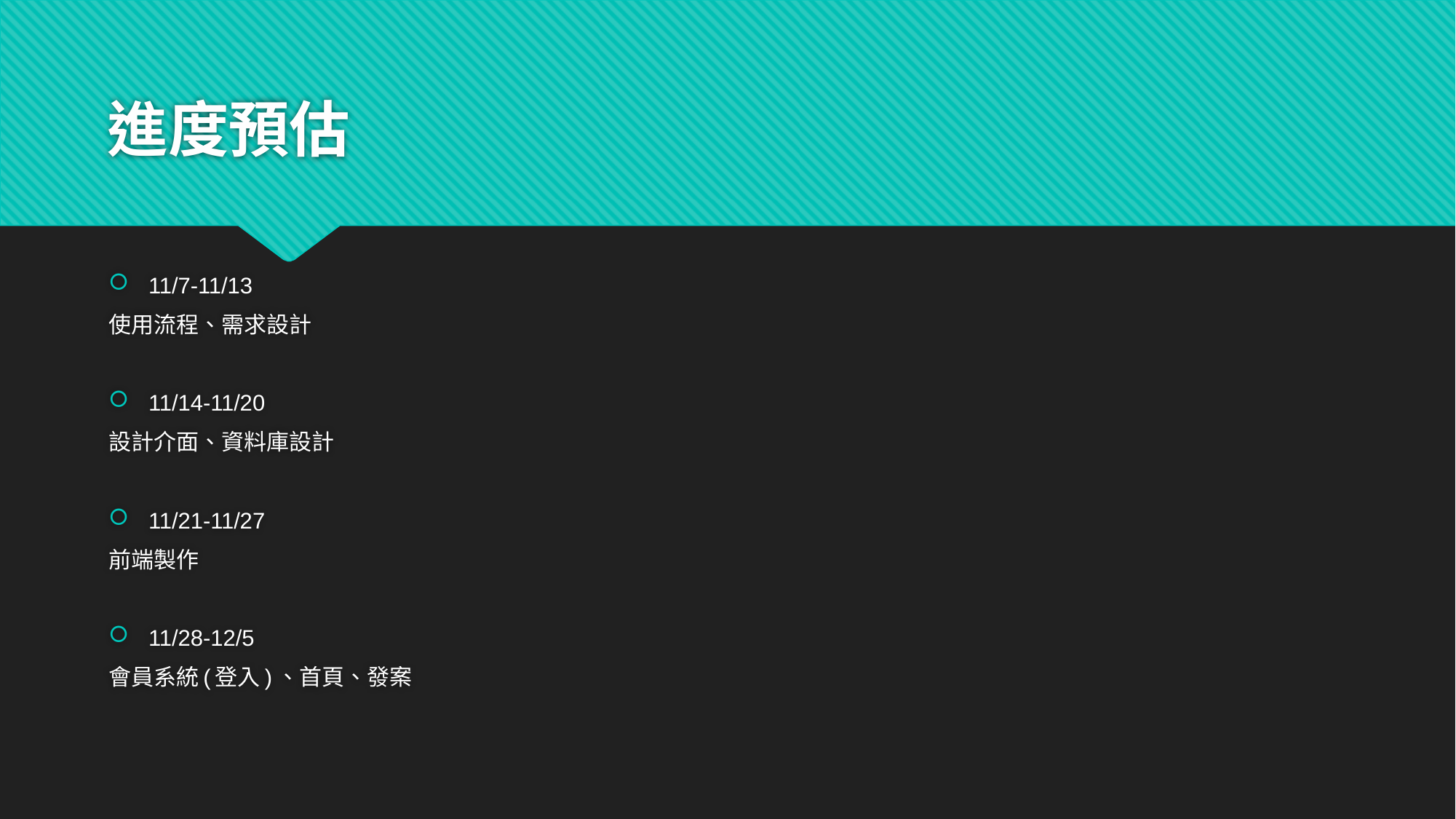

# 進度預估
11/7-11/13
使用流程、需求設計

11/14-11/20
設計介面、資料庫設計

11/21-11/27
前端製作

11/28-12/5
會員系統(登入)、首頁、發案